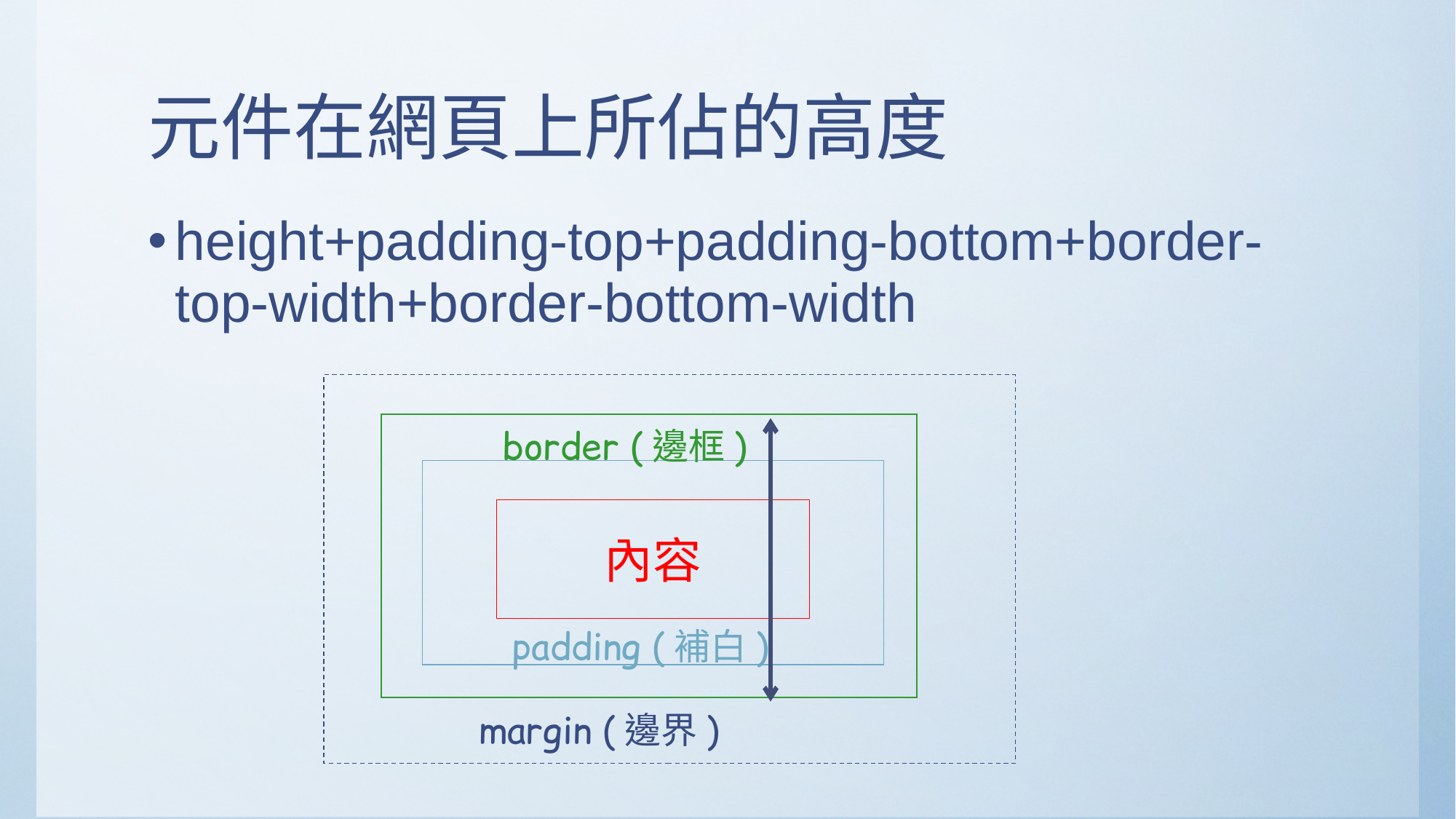

# 元件在網頁上所佔的高度
height+padding-top+padding-bottom+border-top-width+border-bottom-width

margin (邊界)

border (邊框)

padding (補白)
內容